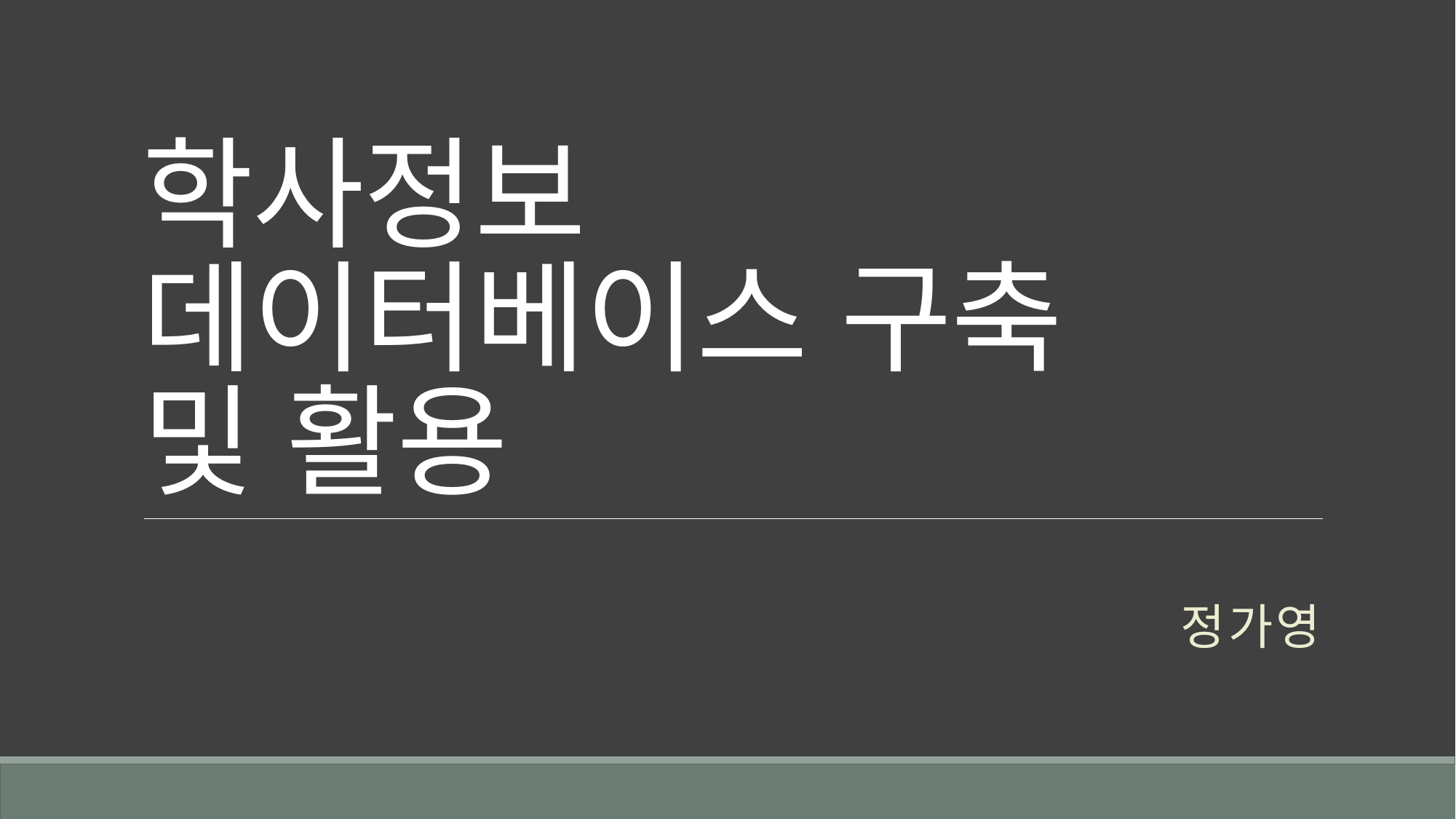

# 학사정보 데이터베이스 구축 및 활용

정가영